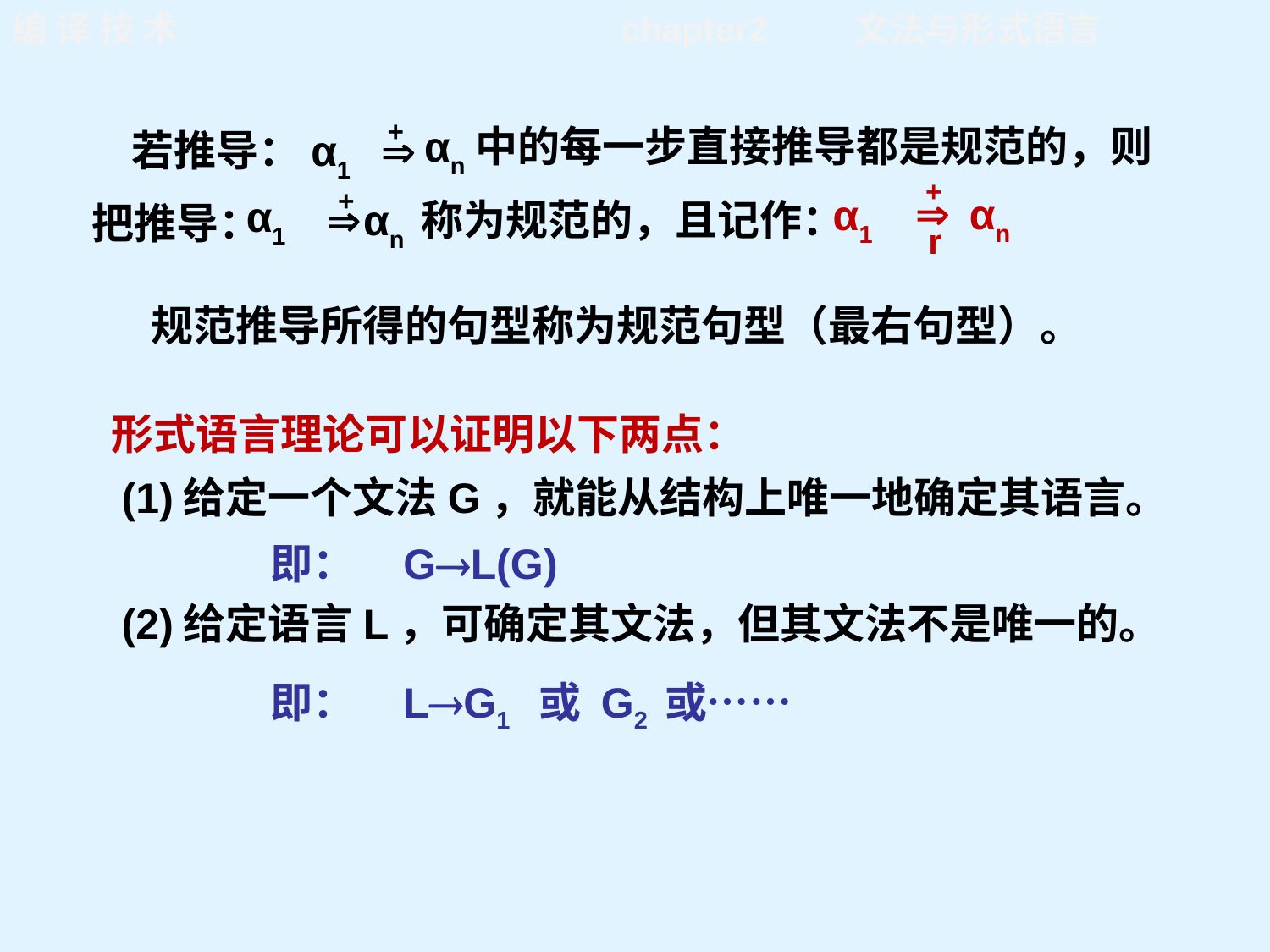

编 译 技 术                                                      chapter2        文法与形式语言
+
⇒
αn中的每一步直接推导都是规范的，则
  若推导：α1
把推导：
+
⇒
r
 αn
  α1
+
⇒
 α1
 αn 称为规范的，且记作：
规范推导所得的句型称为规范句型（最右句型）。
形式语言理论可以证明以下两点：
(1)给定一个文法G，就能从结构上唯一地确定其语言。
即：    G→L(G)
(2)给定语言L，可确定其文法，但其文法不是唯一的。
即：    L→G1  或 G2 或……